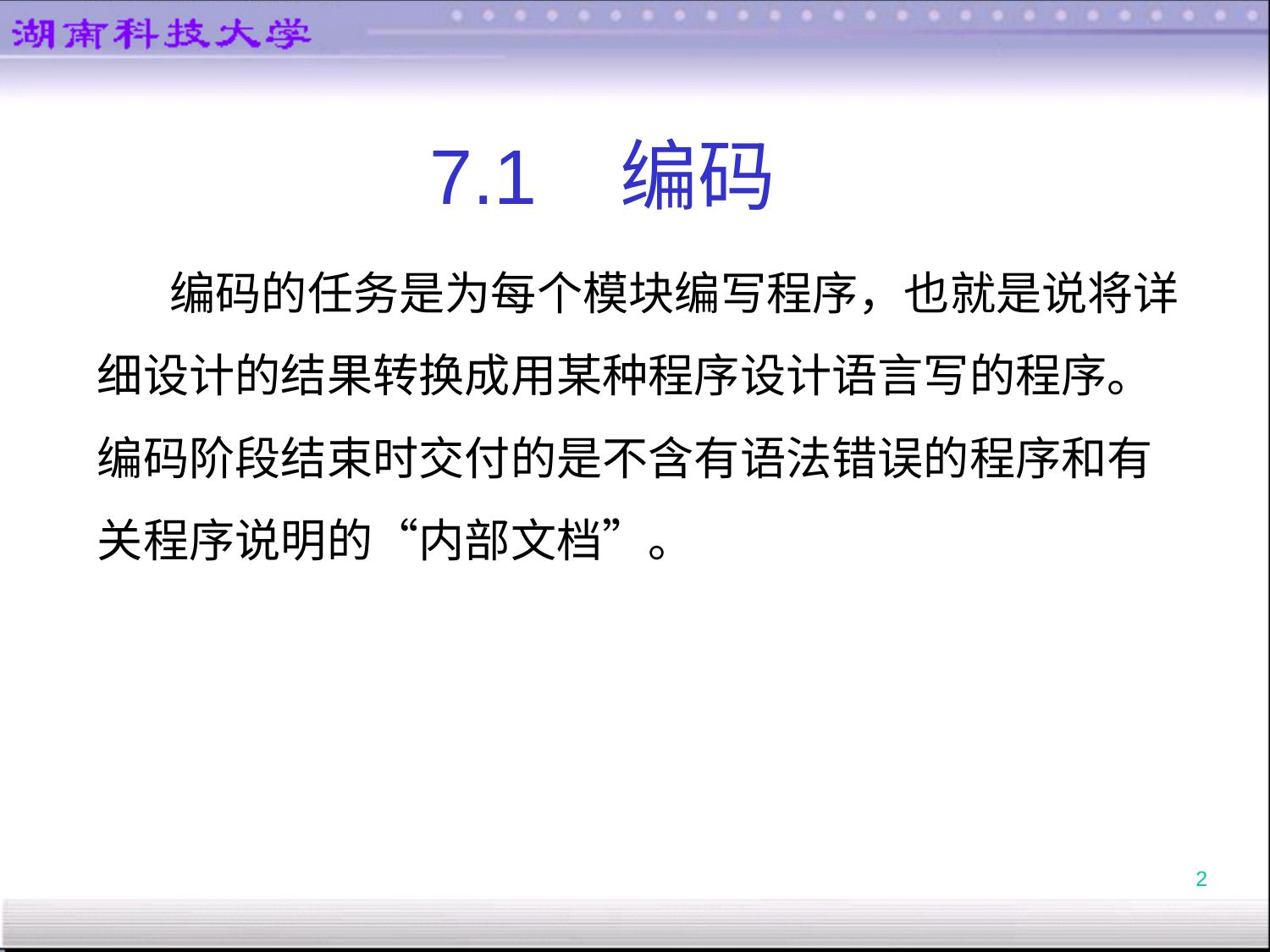

7.1   编码
      编码的任务是为每个模块编写程序，也就是说将详细设计的结果转换成用某种程序设计语言写的程序。编码阶段结束时交付的是不含有语法错误的程序和有关程序说明的“内部文档”。
2